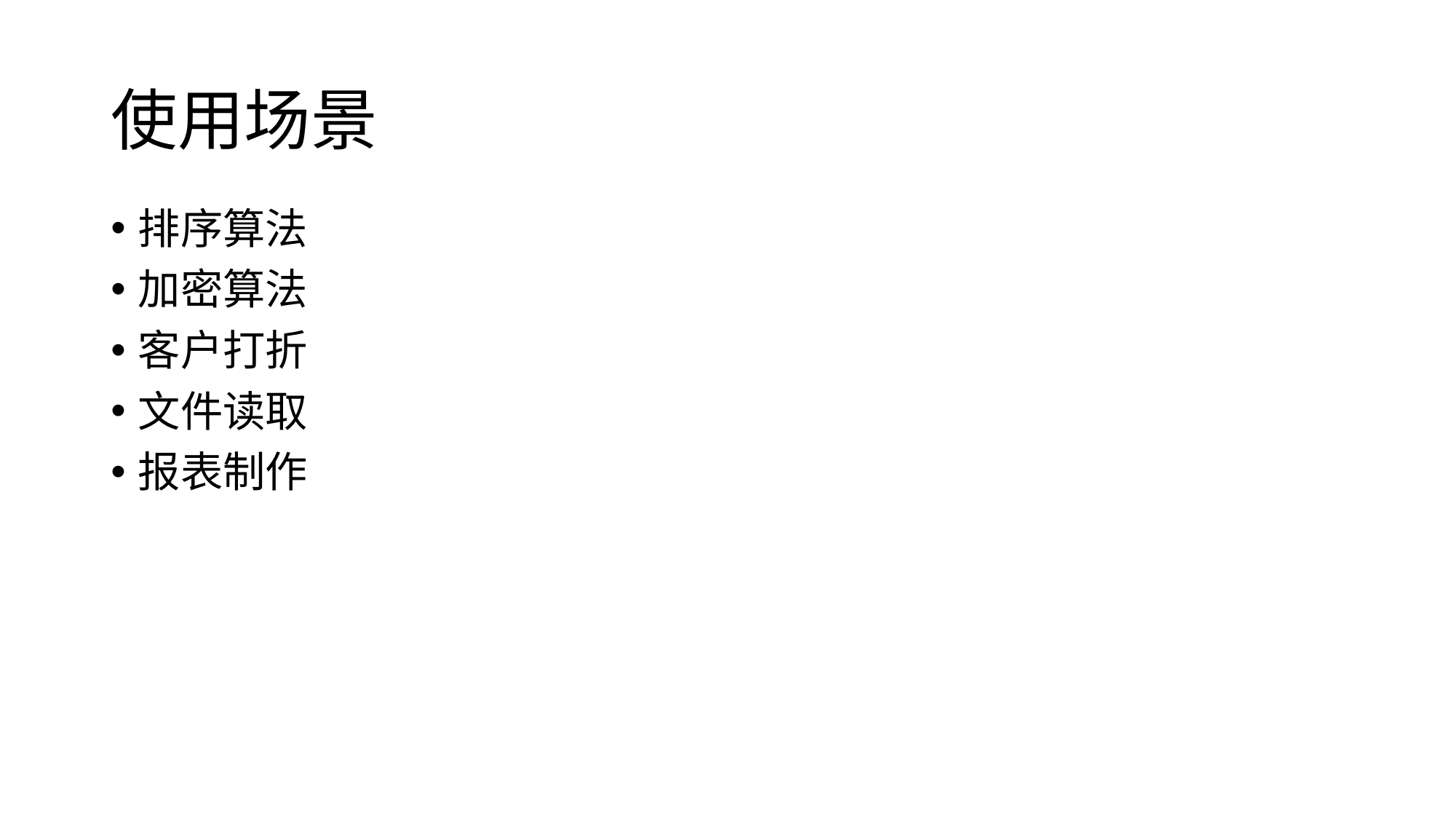

# 使用场景
排序算法
加密算法
客户打折
文件读取
报表制作